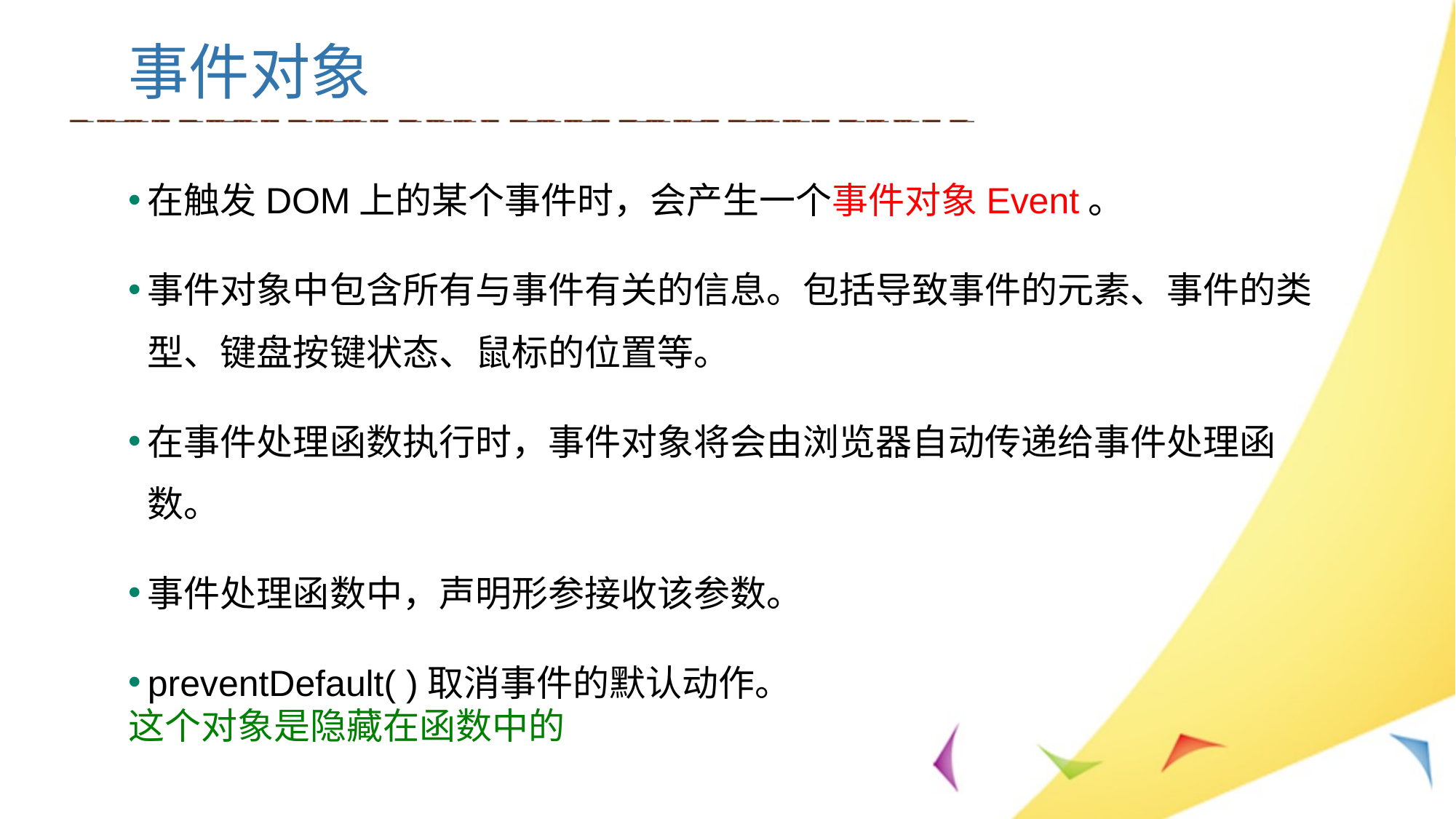

事件对象
在触发DOM上的某个事件时，会产生一个事件对象Event。
事件对象中包含所有与事件有关的信息。包括导致事件的元素、事件的类型、键盘按键状态、鼠标的位置等。
在事件处理函数执行时，事件对象将会由浏览器自动传递给事件处理函数。
事件处理函数中，声明形参接收该参数。
preventDefault( )取消事件的默认动作。
这个对象是隐藏在函数中的